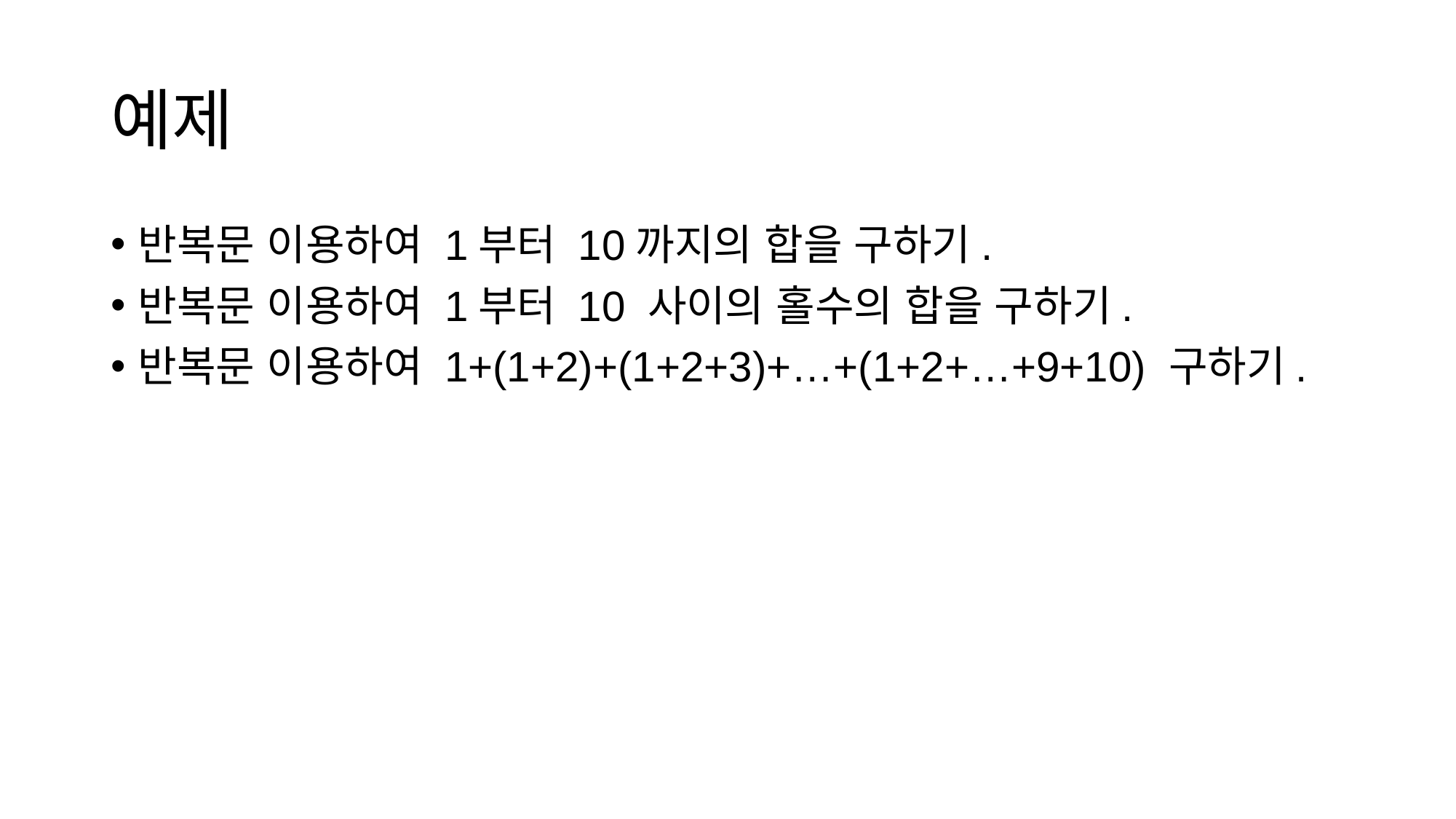

# 예제
반복문 이용하여 1부터 10까지의 합을 구하기.
반복문 이용하여 1부터 10 사이의 홀수의 합을 구하기.
반복문 이용하여 1+(1+2)+(1+2+3)+…+(1+2+…+9+10) 구하기.